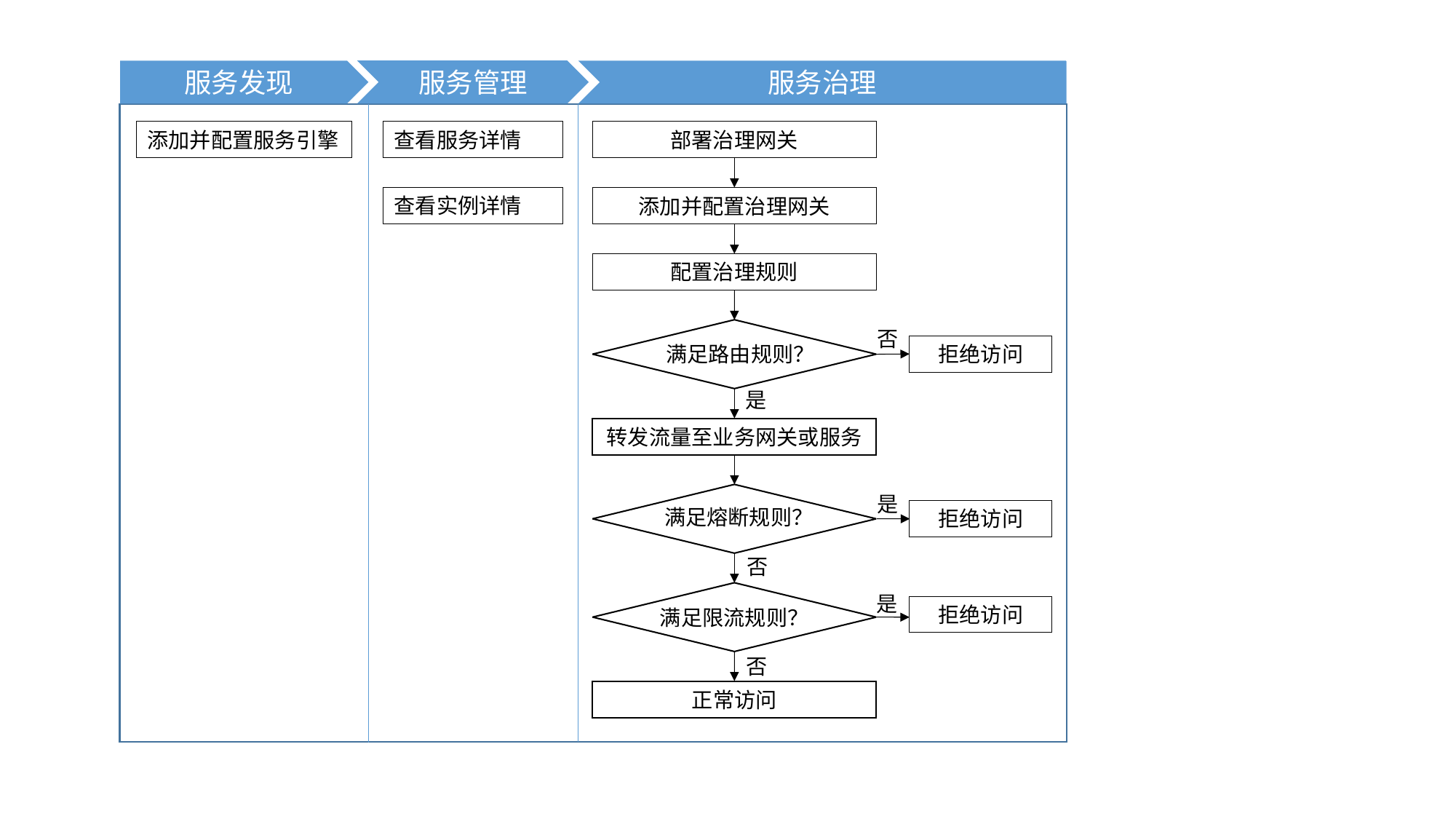

服务管理
服务治理
服务发现

添加并配置服务引擎
查看服务详情
部署治理网关
添加并配置治理网关
配置治理规则

满足路由规则？
否
拒绝访问
是
转发流量至业务网关或服务

满足熔断规则？
是
拒绝访问
否

满足限流规则？
是
拒绝访问
否
正常访问
查看实例详情